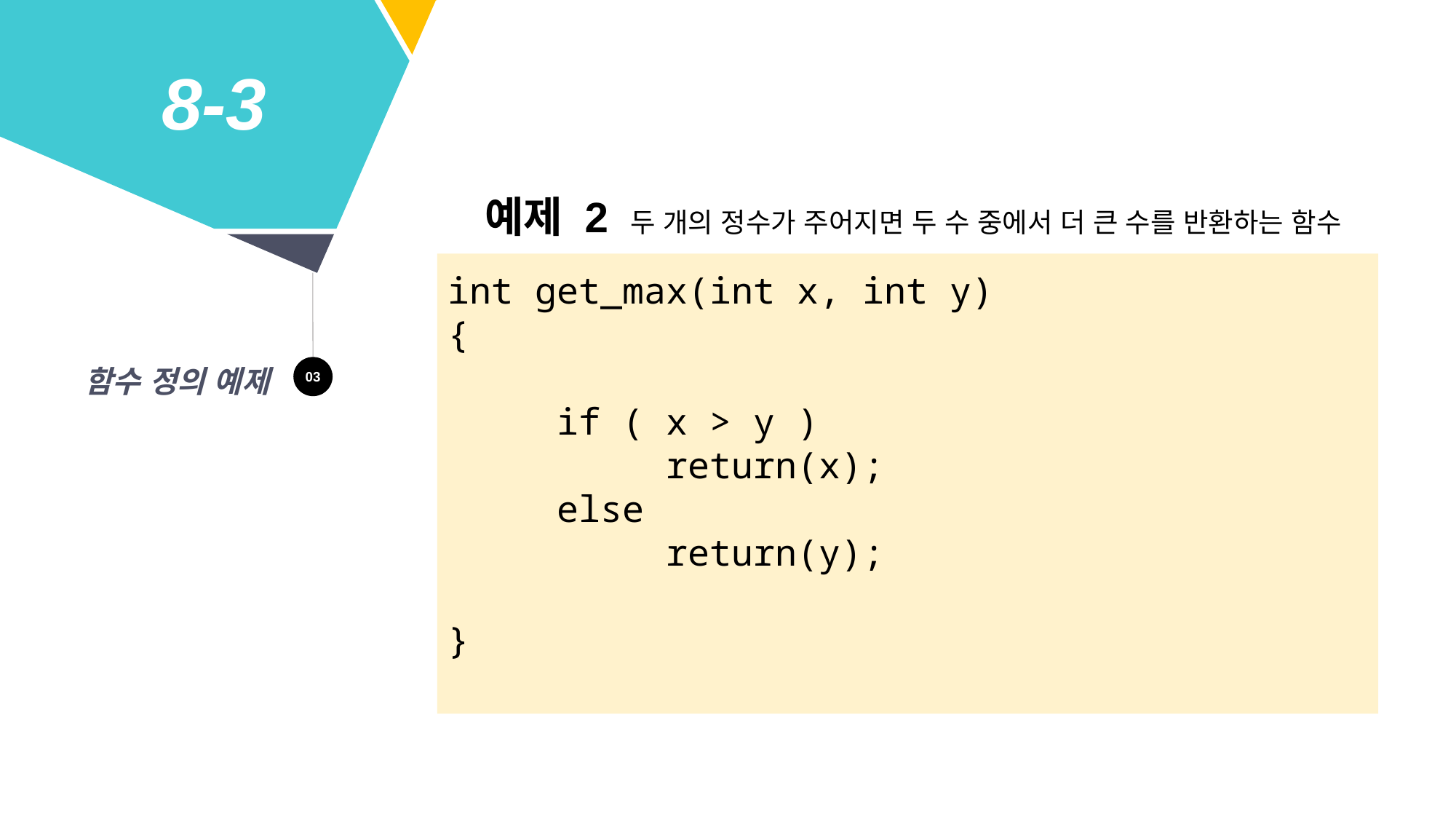

8-3
예제 2 두 개의 정수가 주어지면 두 수 중에서 더 큰 수를 반환하는 함수
int get_max(int x, int y)
{

	if ( x > y )
		return(x);
	else
		return(y);

}
03
함수 정의 예제